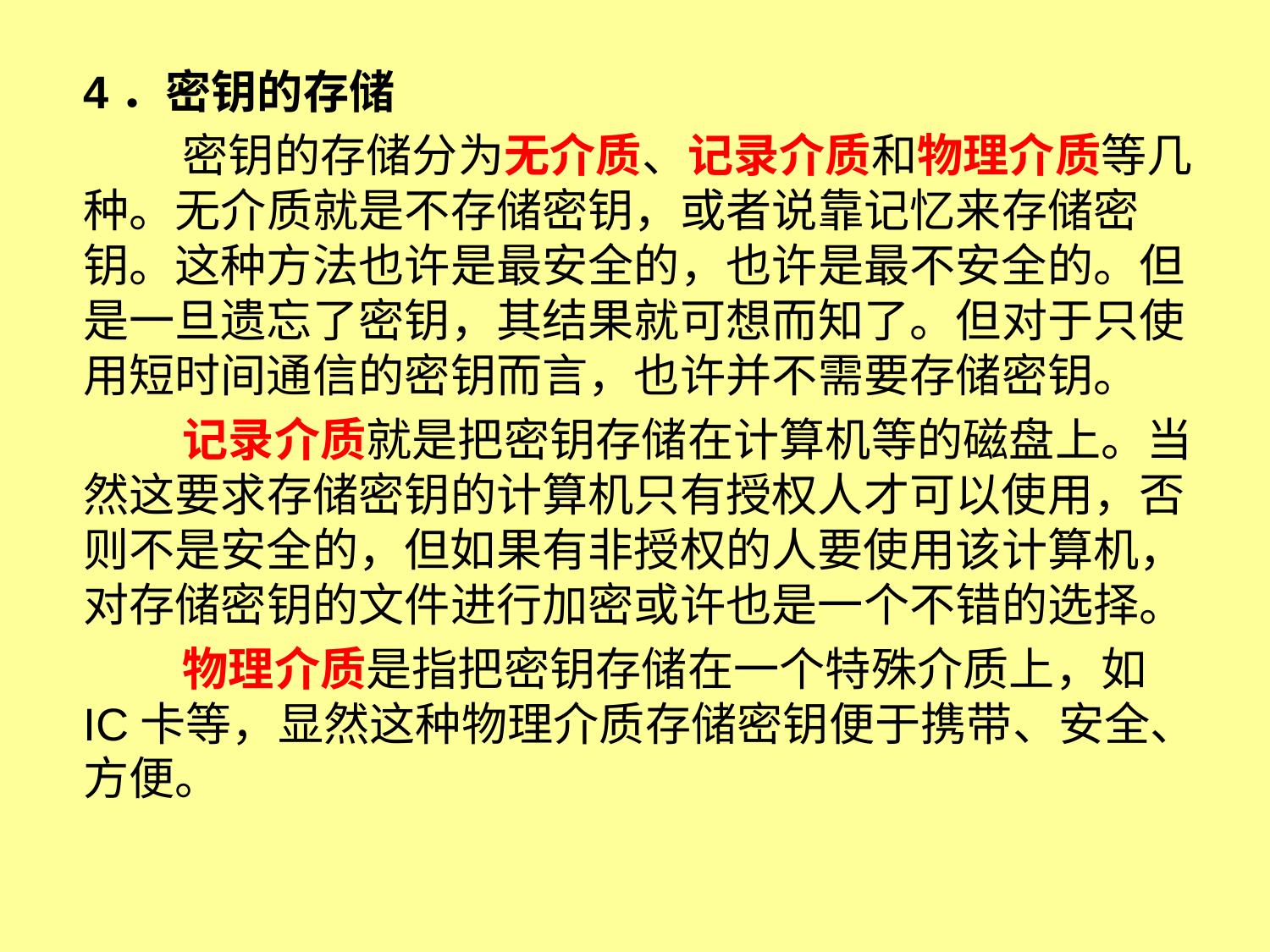

4．密钥的存储
密钥的存储分为无介质、记录介质和物理介质等几种。无介质就是不存储密钥，或者说靠记忆来存储密钥。这种方法也许是最安全的，也许是最不安全的。但是一旦遗忘了密钥，其结果就可想而知了。但对于只使用短时间通信的密钥而言，也许并不需要存储密钥。
记录介质就是把密钥存储在计算机等的磁盘上。当然这要求存储密钥的计算机只有授权人才可以使用，否则不是安全的，但如果有非授权的人要使用该计算机，对存储密钥的文件进行加密或许也是一个不错的选择。
物理介质是指把密钥存储在一个特殊介质上，如IC卡等，显然这种物理介质存储密钥便于携带、安全、方便。